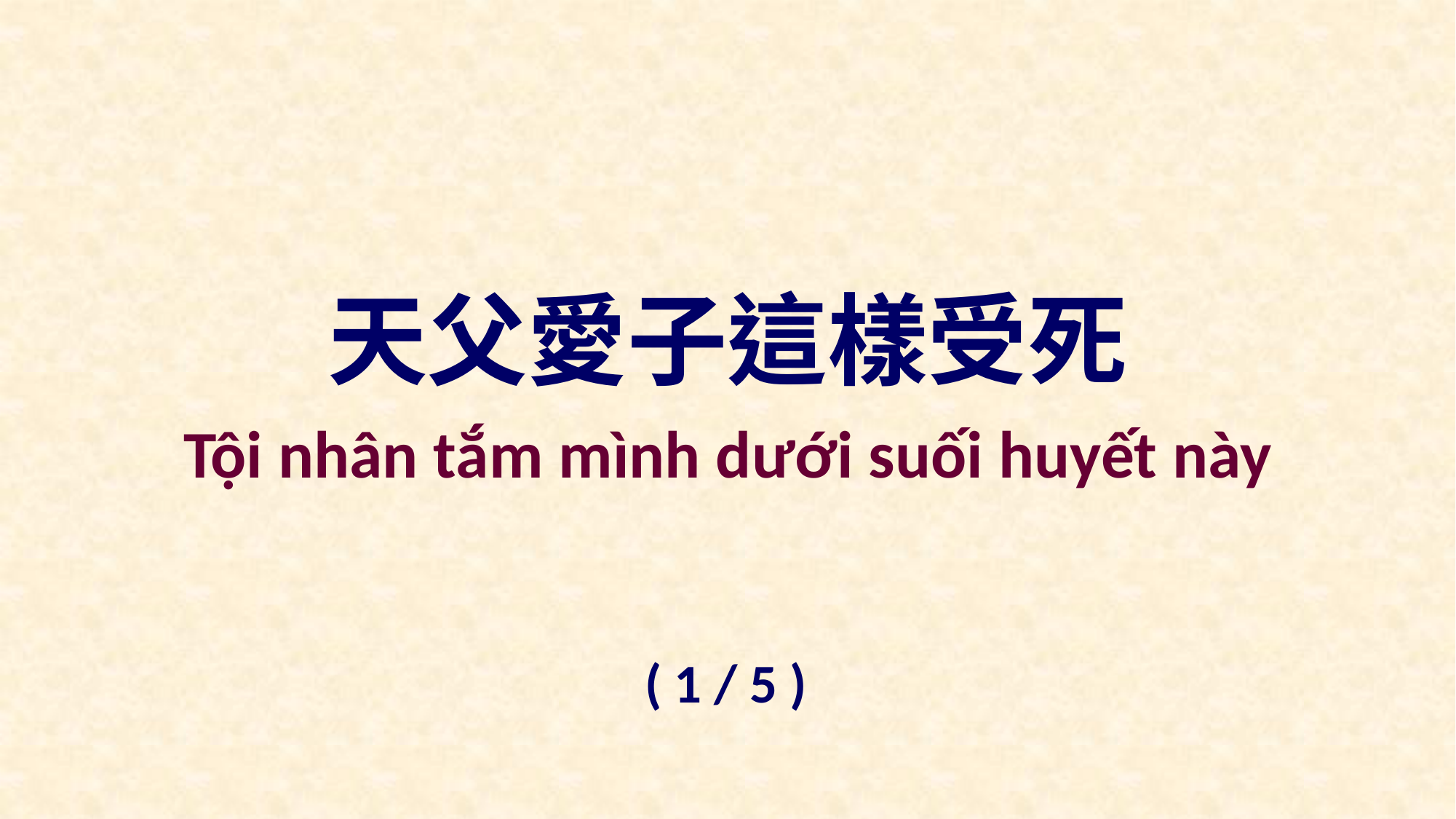

天父愛子這樣受死
Tội nhân tắm mình dưới suối huyết này
( 1 / 5 )